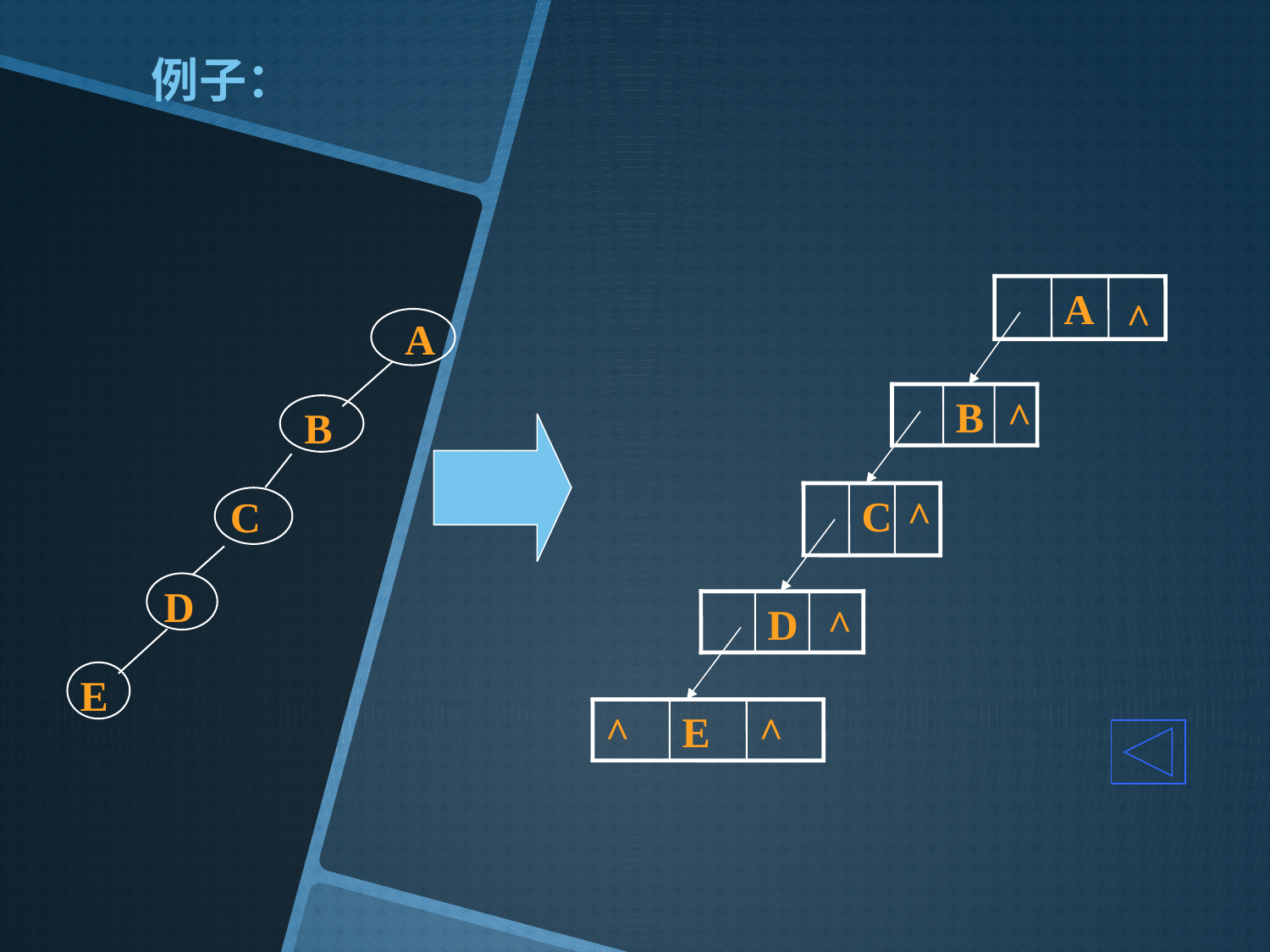

# 例子：

A

^

B

^

C

^

D

^

^
E
^

A

B

C

D

E